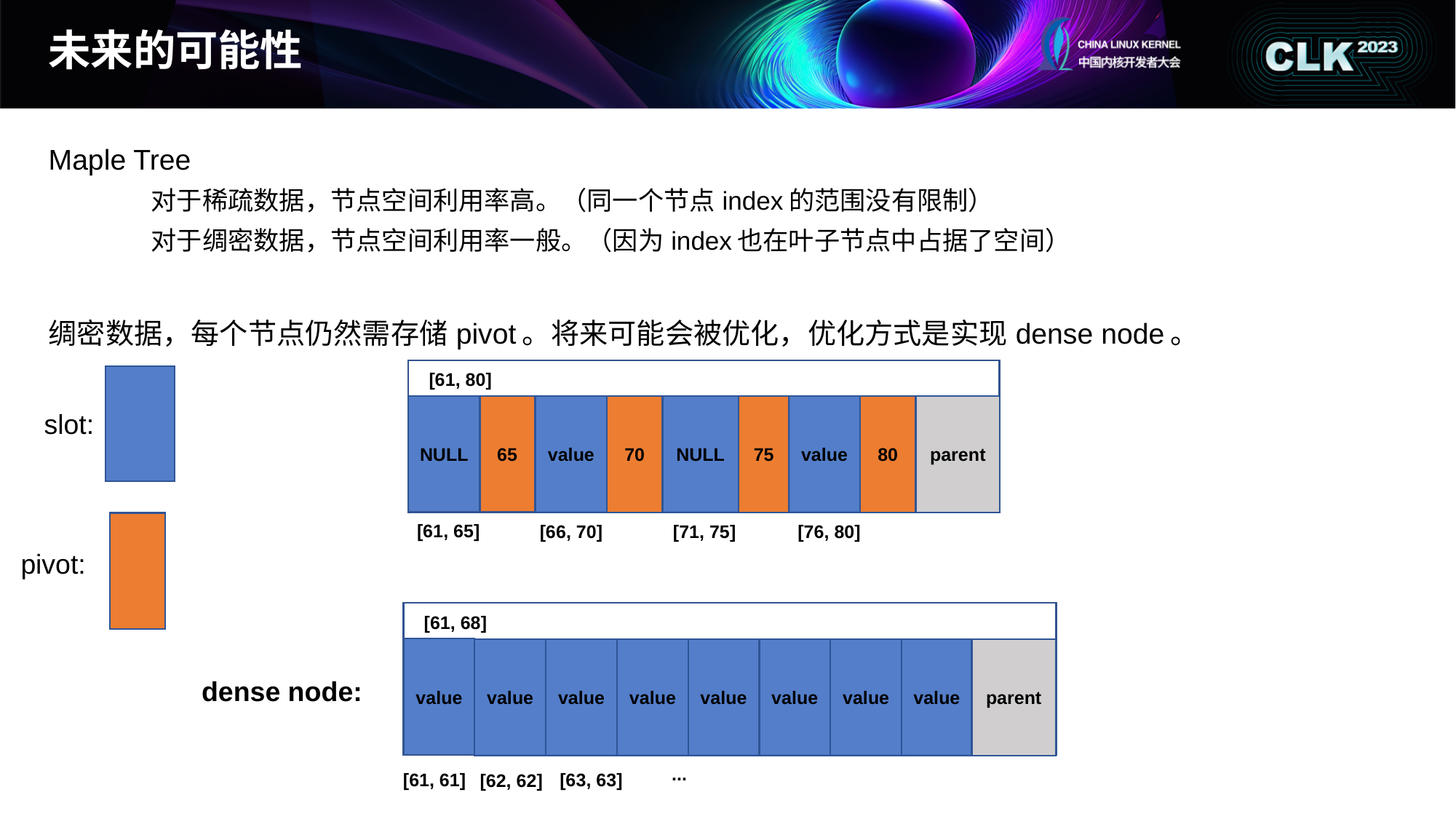

# 未来的可能性
Maple Tree
对于稀疏数据，节点空间利用率高。（同一个节点index的范围没有限制）
对于绸密数据，节点空间利用率一般。（因为index也在叶子节点中占据了空间）

绸密数据，每个节点仍然需存储pivot。将来可能会被优化，优化方式是实现dense node。

[61, 80]

NULL
65
value
70
NULL
75
value
80
parent
slot:
[61, 65]
[66, 70]
[71, 75]
[76, 80]

pivot:

[61, 68]
value
value
value
value
value
value
value
value
parent
dense node:
...
[63, 63]
[61, 61]
[62, 62]